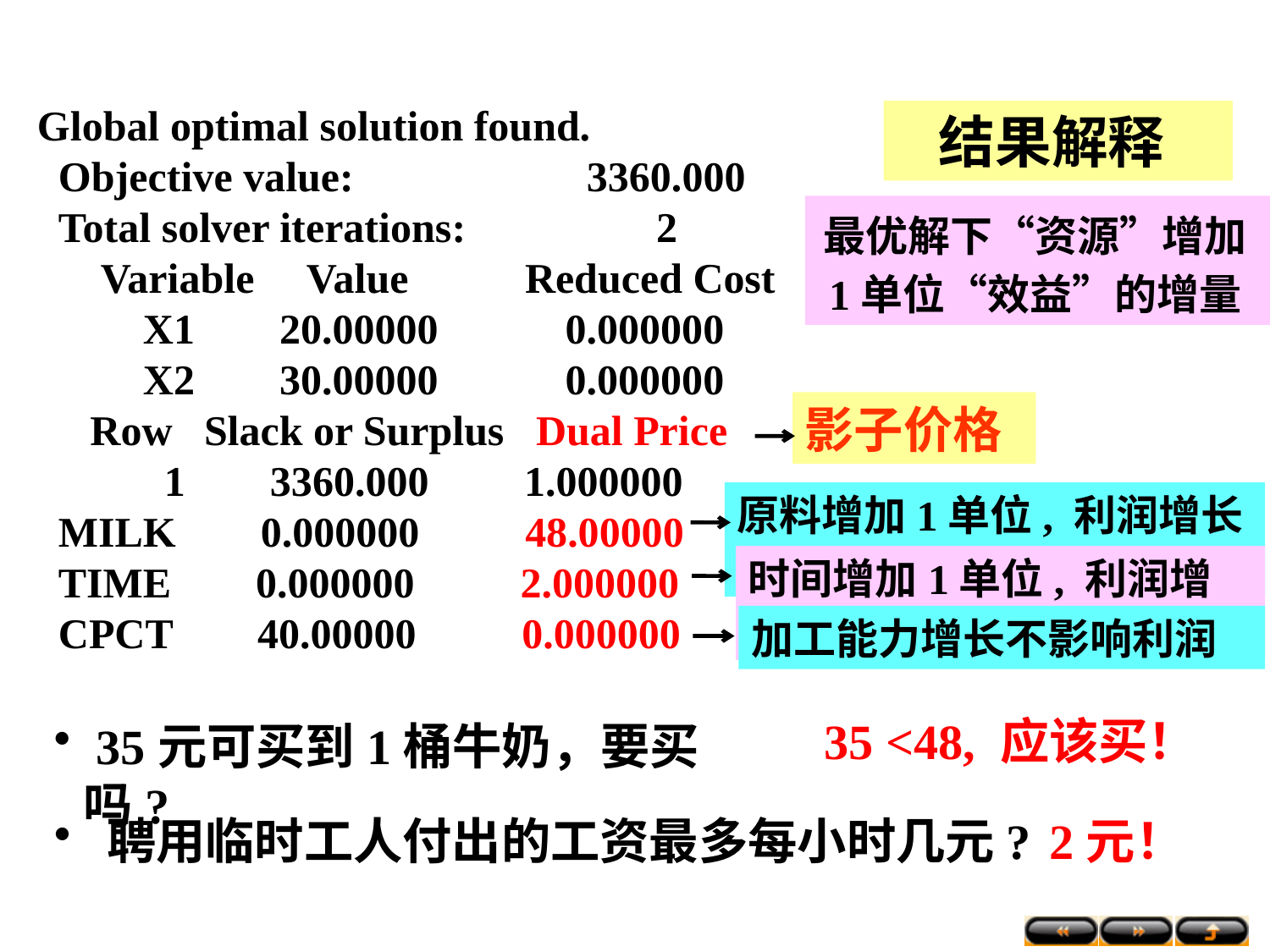

Global optimal solution found.
  Objective value:                      3360.000
  Total solver iterations:                  2
      Variable     Value           Reduced Cost
          X1        20.00000            0.000000
          X2        30.00000            0.000000
     Row   Slack or Surplus   Dual Price
            1        3360.000         1.000000
  MILK        0.000000          48.00000
  TIME        0.000000          2.000000
  CPCT        40.00000          0.000000
结果解释
最优解下“资源”增加1单位“效益”的增量
影子价格

原料增加1单位, 利润增长48

时间增加1单位, 利润增长2

加工能力增长不影响利润

35 <48, 应该买！
 35元可买到1桶牛奶，要买吗?
 聘用临时工人付出的工资最多每小时几元?
2元！